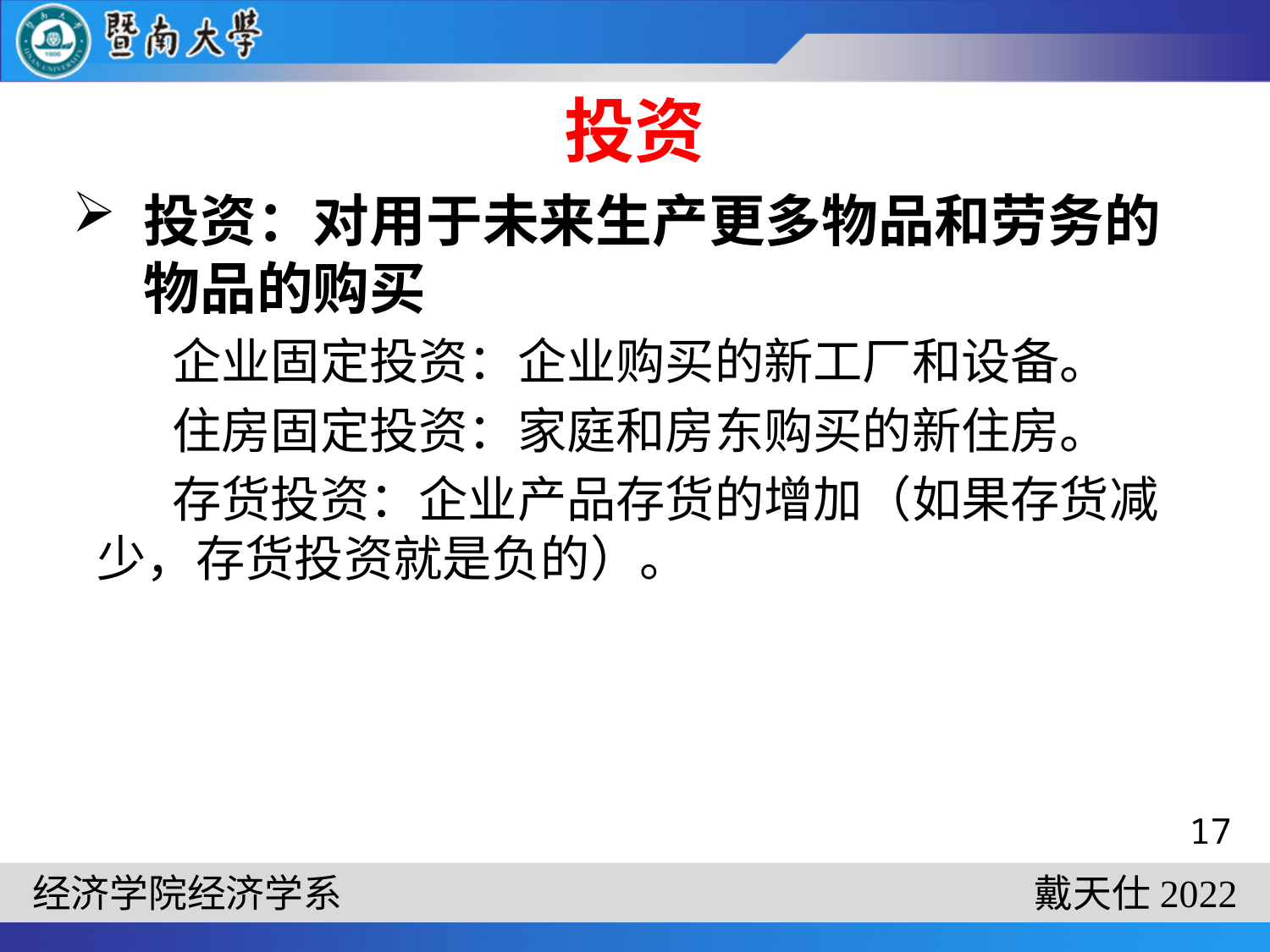

# 投资
投资：对用于未来生产更多物品和劳务的物品的购买
企业固定投资：企业购买的新工厂和设备。
住房固定投资：家庭和房东购买的新住房。
存货投资：企业产品存货的增加（如果存货减少，存货投资就是负的）。

17